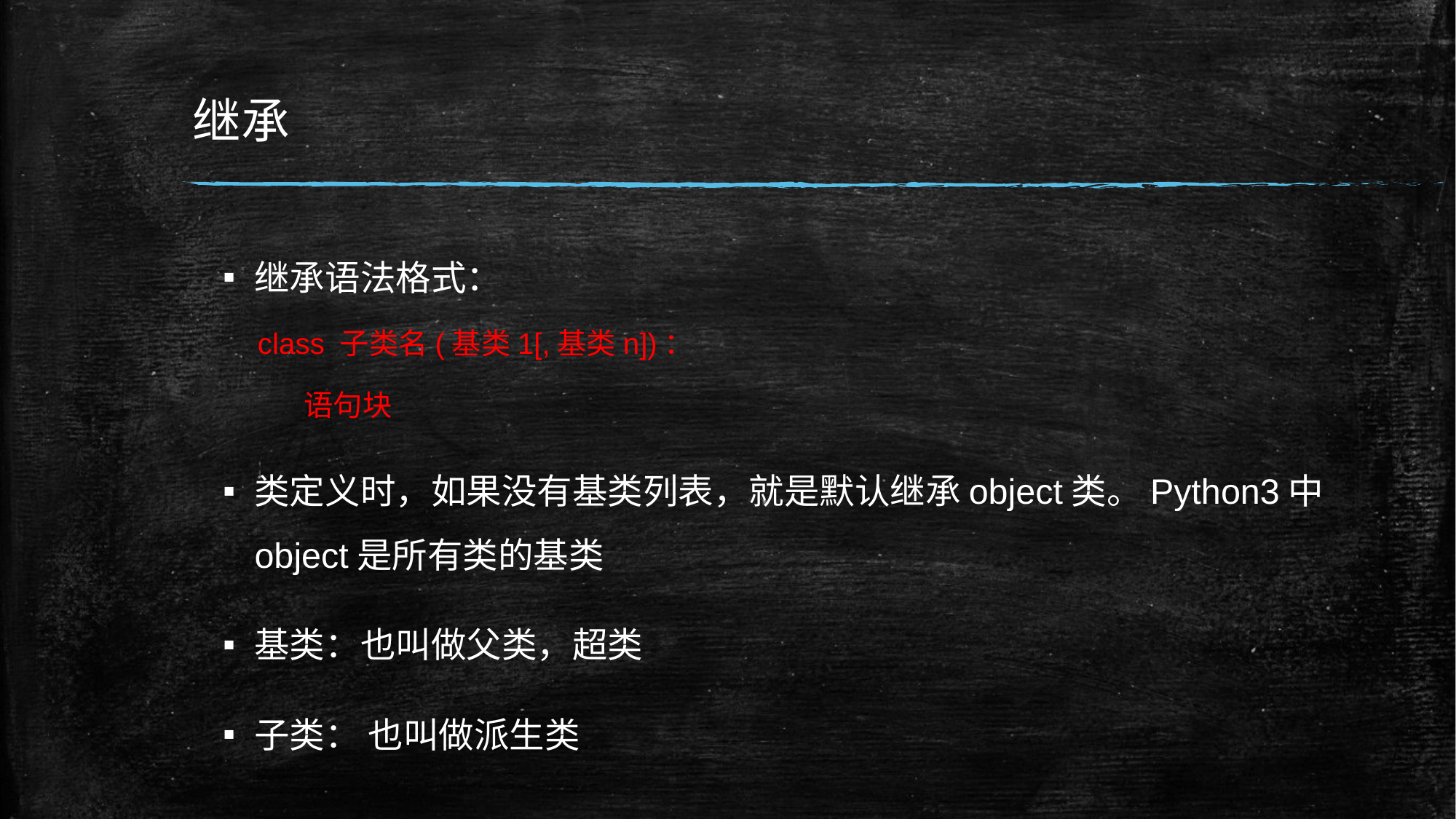

# 继承
继承语法格式：
class 子类名(基类1[,基类n])：
      语句块
类定义时，如果没有基类列表，就是默认继承object类。Python3中object是所有类的基类
基类：也叫做父类，超类
子类： 也叫做派生类